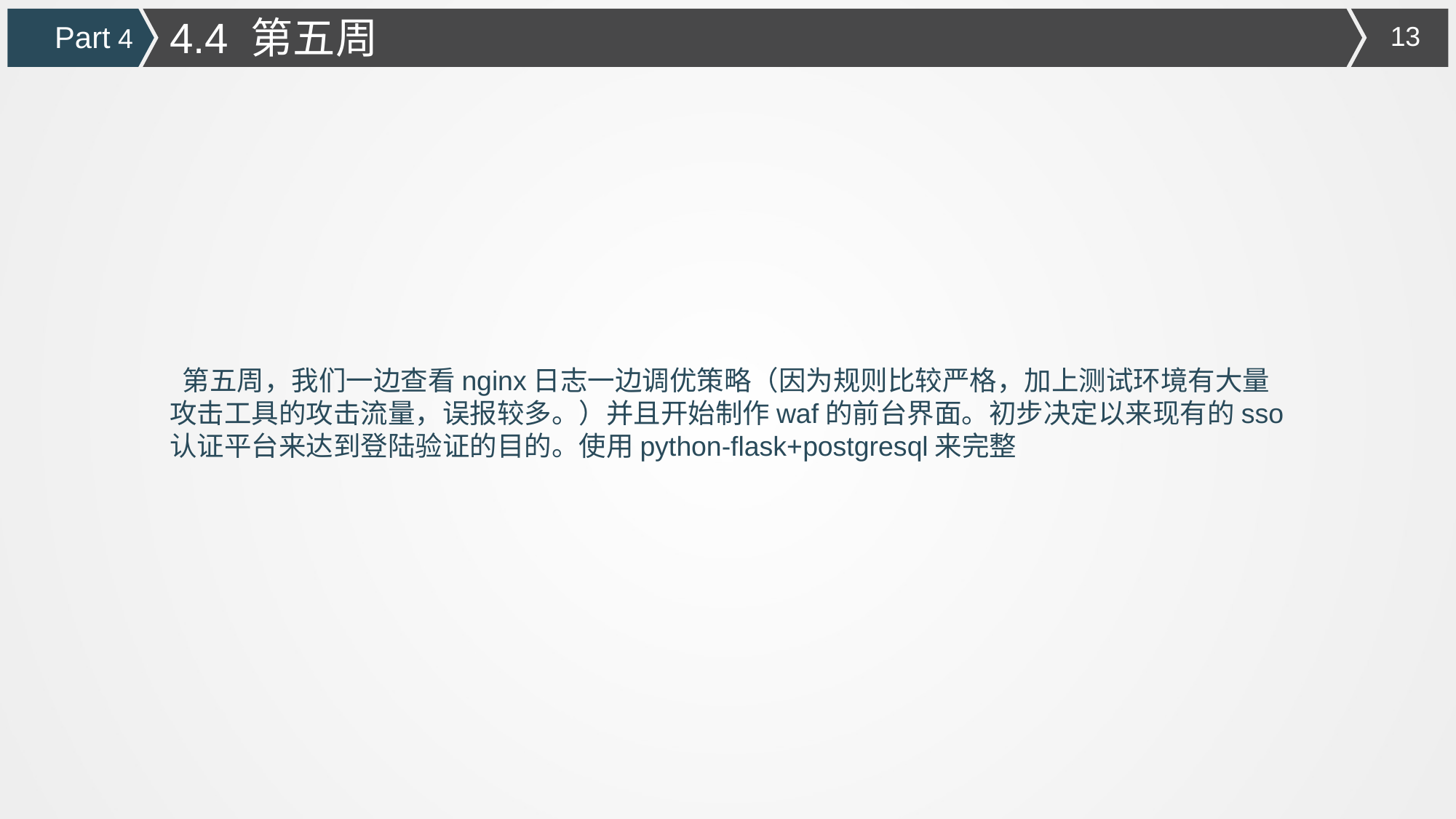

4.4 第五周
Part 4
 第五周，我们一边查看nginx日志一边调优策略（因为规则比较严格，加上测试环境有大量攻击工具的攻击流量，误报较多。）并且开始制作waf的前台界面。初步决定以来现有的sso认证平台来达到登陆验证的目的。使用python-flask+postgresql来完整